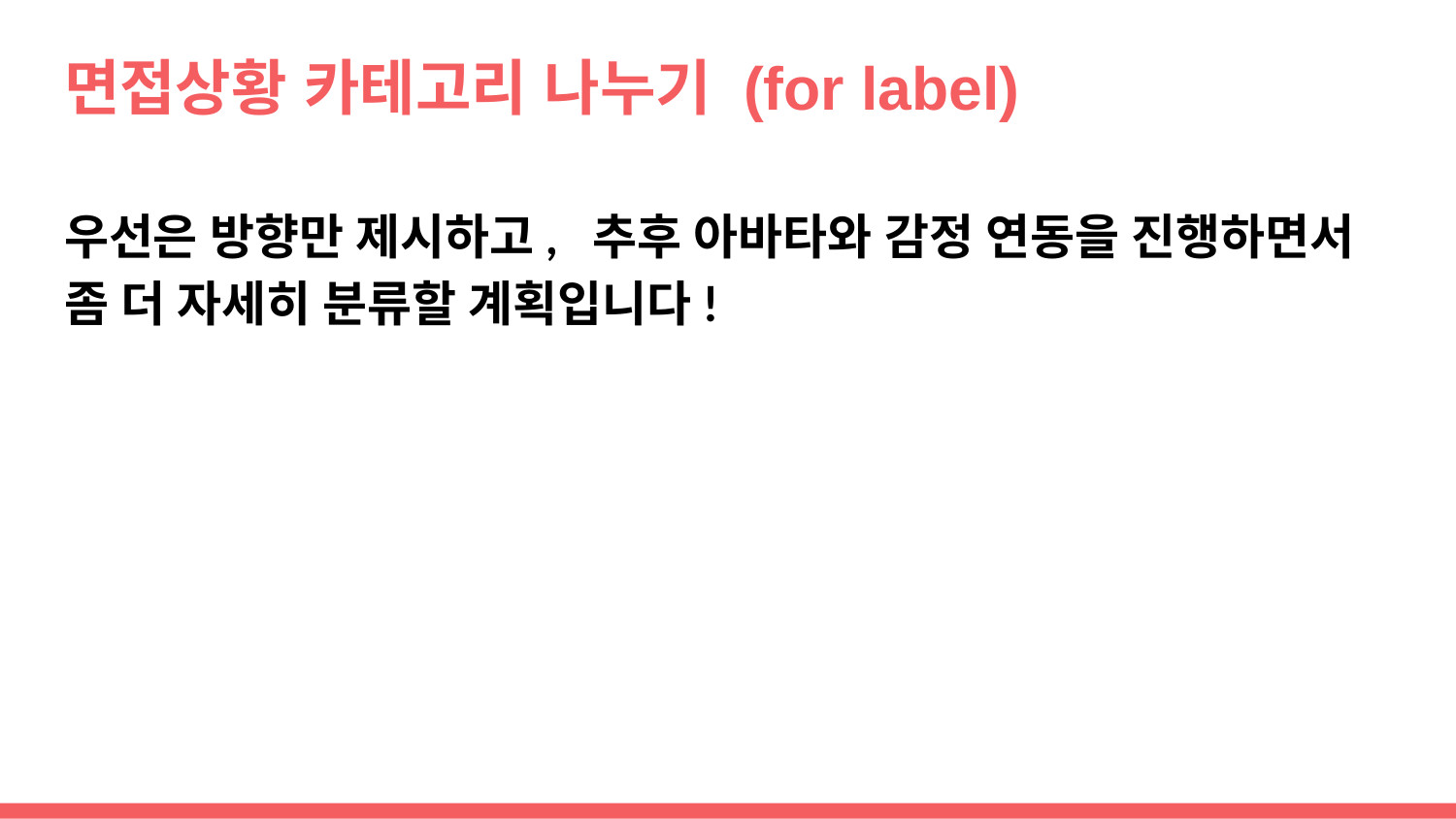

# 면접상황 카테고리 나누기 (for label)

우선은 방향만 제시하고,  추후 아바타와 감정 연동을 진행하면서
좀 더 자세히 분류할 계획입니다!